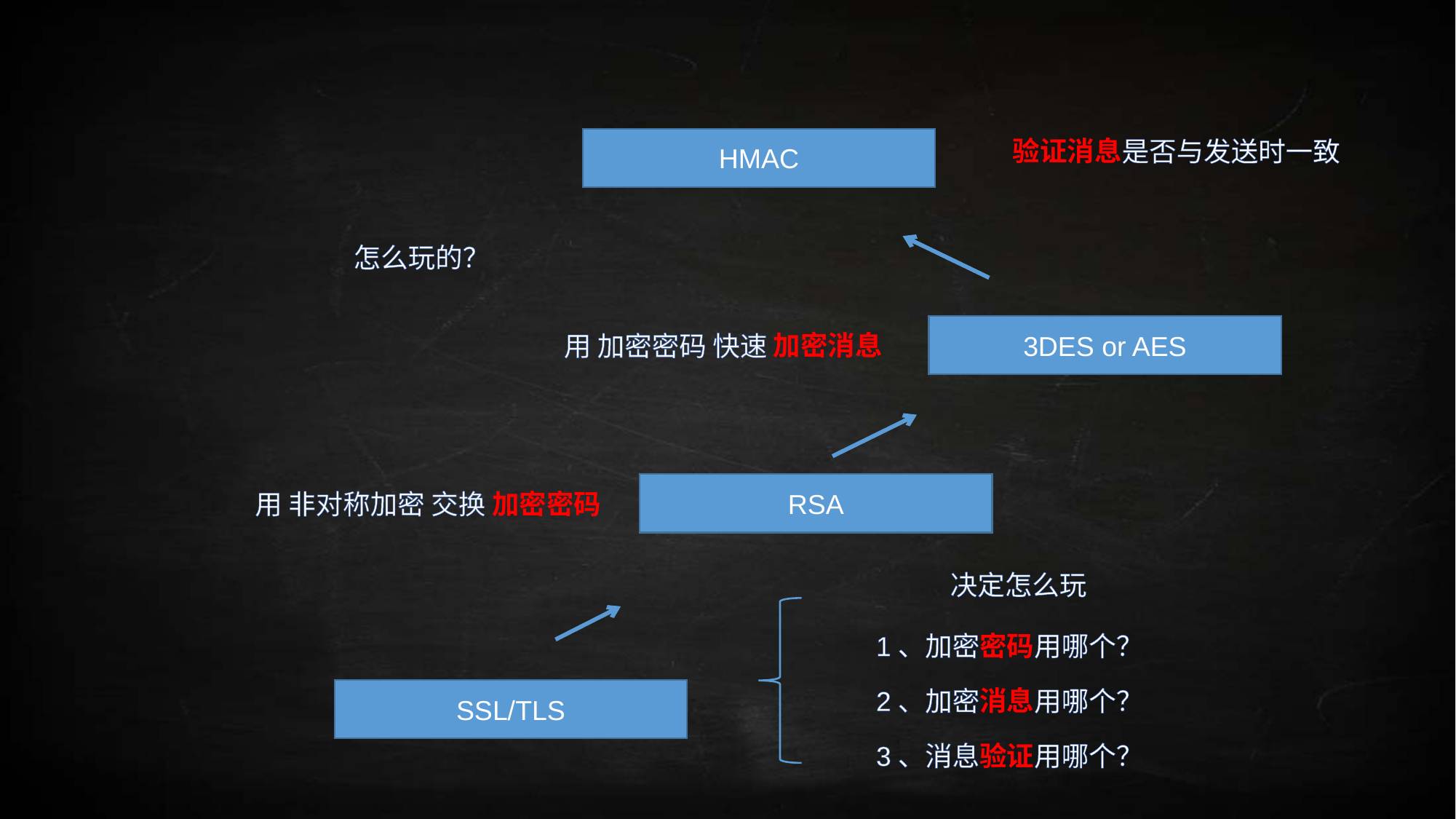

HMAC
验证消息是否与发送时一致
怎么玩的？
3DES or AES
用 加密密码 快速 加密消息
RSA
用 非对称加密 交换 加密密码
决定怎么玩

1、加密密码用哪个？
2、加密消息用哪个？
SSL/TLS
3、消息验证用哪个？